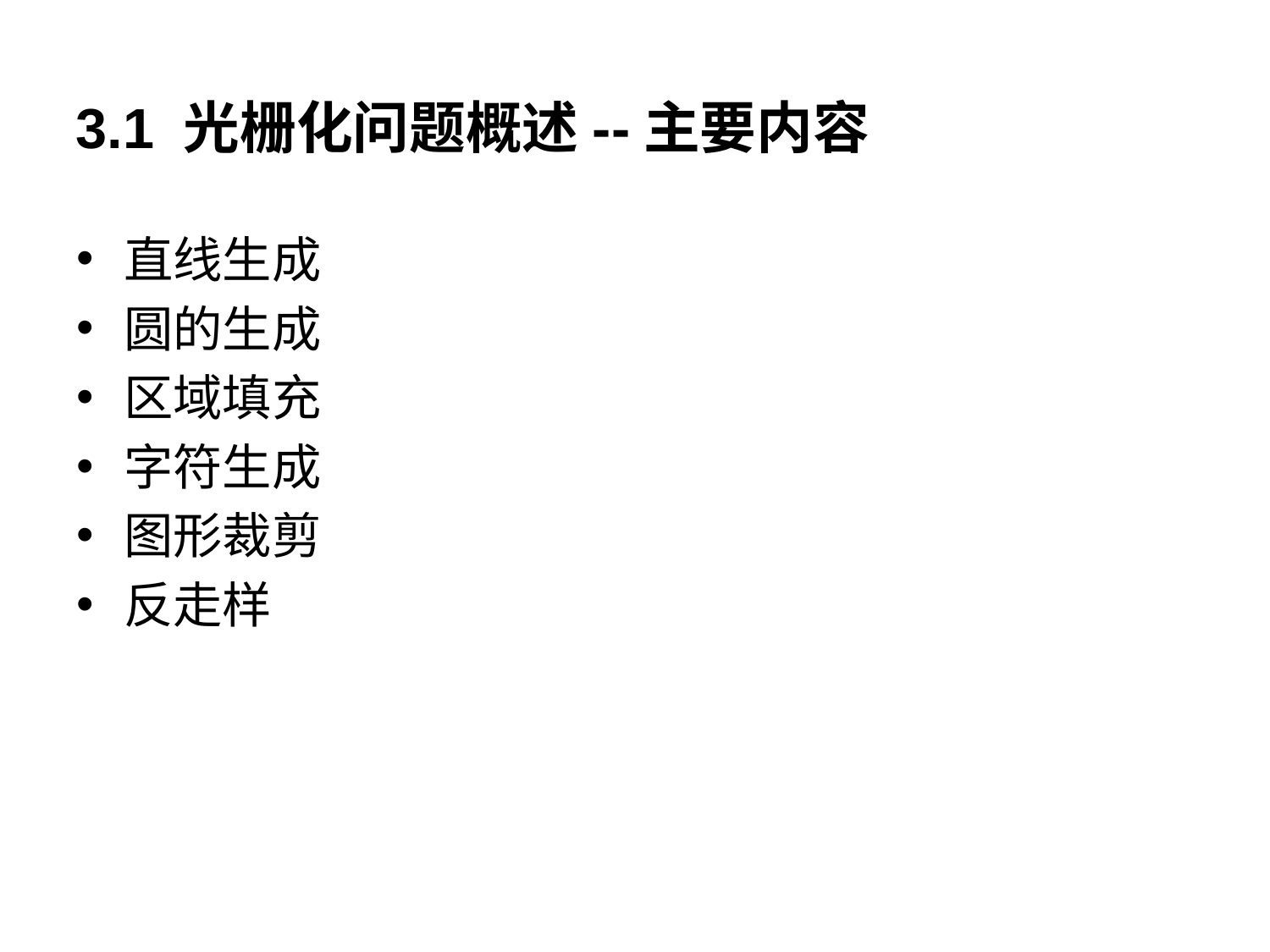

3.1 光栅化问题概述--主要内容
直线生成
圆的生成
区域填充
字符生成
图形裁剪
反走样